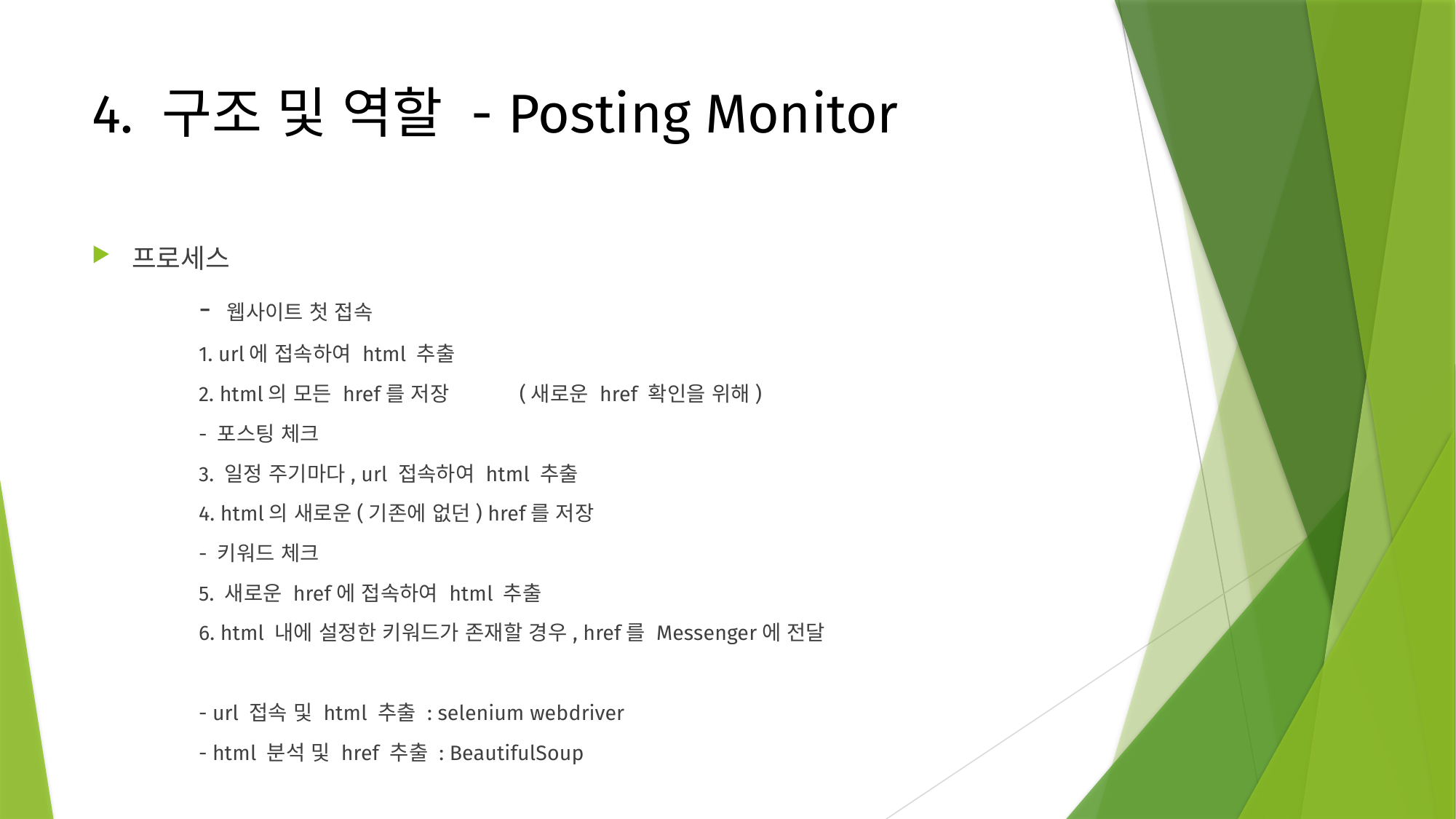

# 4. 구조 및 역할 - Posting Monitor
프로세스
	- 웹사이트 첫 접속
		1. url에 접속하여 html 추출
		2. html의 모든 href를 저장	(새로운 href 확인을 위해)
	- 포스팅 체크
		3. 일정 주기마다, url 접속하여 html 추출
		4. html의 새로운(기존에 없던) href를 저장
	- 키워드 체크
		5. 새로운 href에 접속하여 html 추출
		6. html 내에 설정한 키워드가 존재할 경우, href를 Messenger에 전달

	- url 접속 및 html 추출 : selenium webdriver
	- html 분석 및 href 추출 : BeautifulSoup